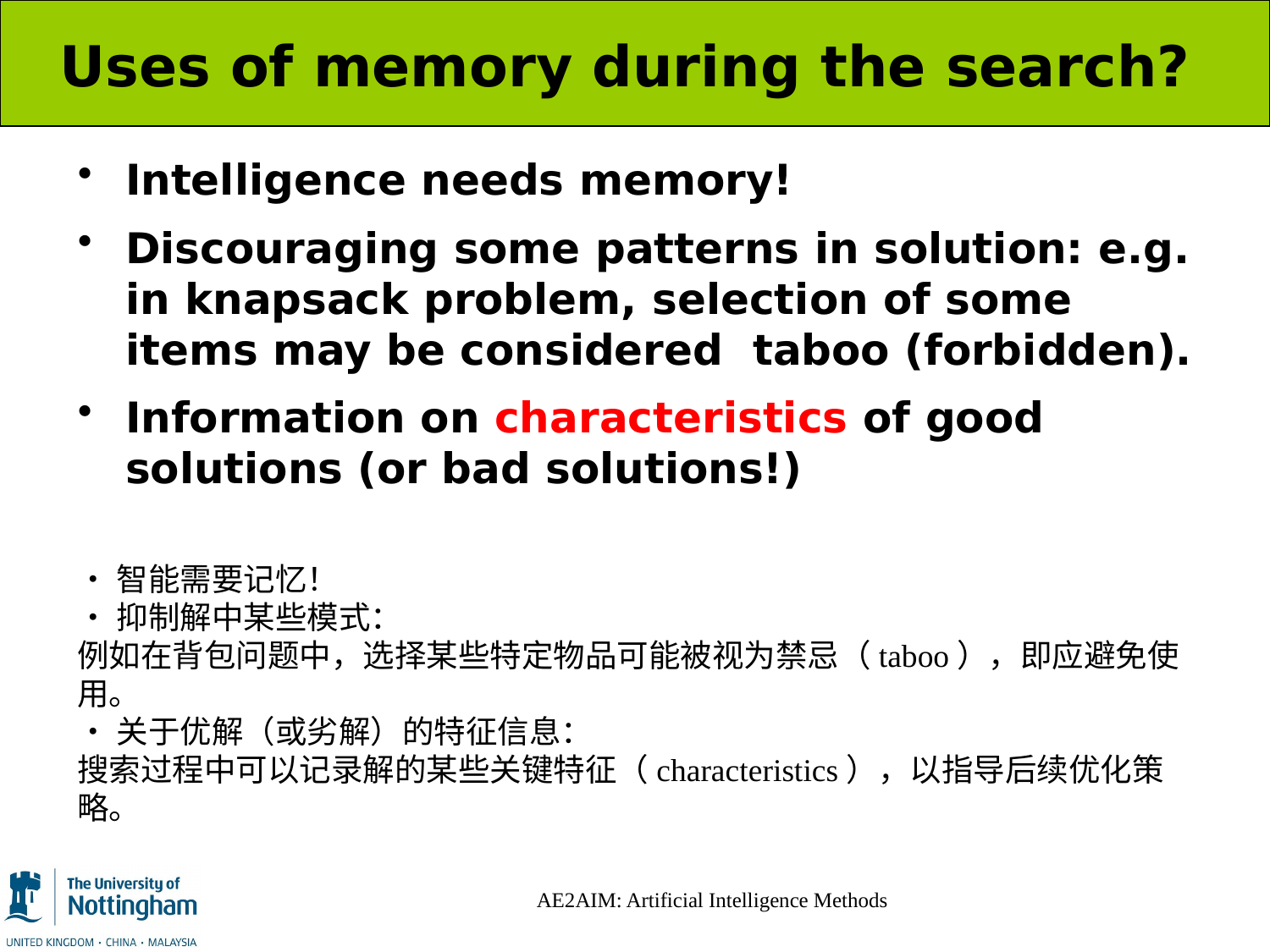

# Uses of memory during the search?
Intelligence needs memory!
Discouraging some patterns in solution: e.g. in knapsack problem, selection of some items may be considered  taboo (forbidden).
Information on characteristics of good solutions (or bad solutions!)
•智能需要记忆！
•抑制解中某些模式：
例如在背包问题中，选择某些特定物品可能被视为禁忌（taboo），即应避免使用。
•关于优解（或劣解）的特征信息：
搜索过程中可以记录解的某些关键特征（characteristics），以指导后续优化策略。
AE2AIM: Artificial Intelligence Methods
14